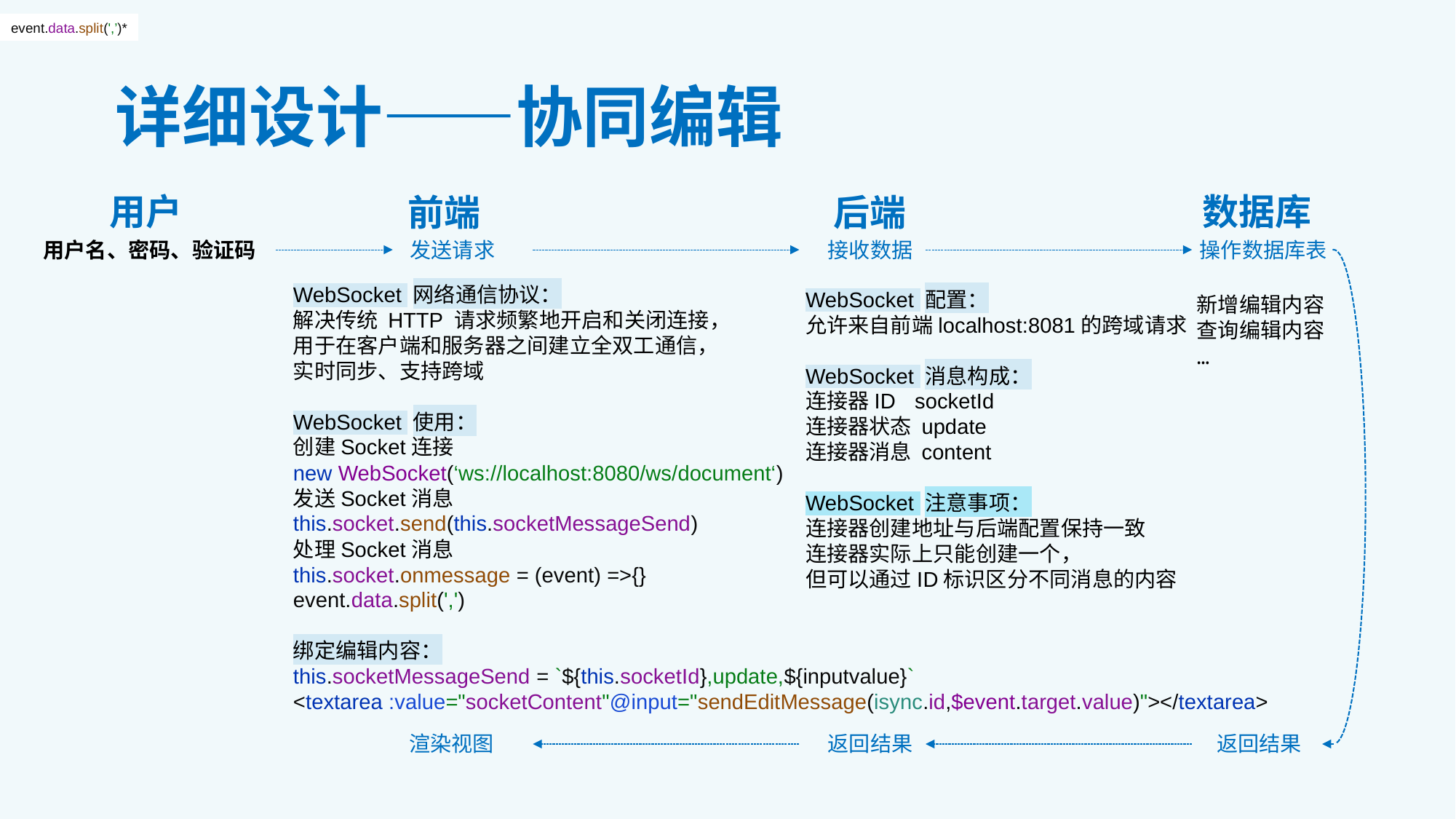

event.data.split(',’)*
详细设计——协同编辑
数据库
用户
前端
后端
用户名、密码、验证码
发送请求
接收数据
操作数据库表

WebSocket 网络通信协议：
解决传统 HTTP 请求频繁地开启和关闭连接，
用于在客户端和服务器之间建立全双工通信，
实时同步、支持跨域

WebSocket 使用：
创建Socket连接
new WebSocket(‘ws://localhost:8080/ws/document‘)
发送Socket消息
this.socket.send(this.socketMessageSend)
处理Socket消息
this.socket.onmessage = (event) =>{}
event.data.split(',')

绑定编辑内容：
this.socketMessageSend = `${this.socketId},update,${inputvalue}`
<textarea :value="socketContent"@input="sendEditMessage(isync.id,$event.target.value)"></textarea>
WebSocket 配置：
允许来自前端localhost:8081的跨域请求

WebSocket 消息构成：
连接器ID 	socketId
连接器状态 update
连接器消息 content

WebSocket 注意事项：
连接器创建地址与后端配置保持一致
连接器实际上只能创建一个，
但可以通过ID标识区分不同消息的内容

新增编辑内容
查询编辑内容
…
返回结果
返回结果
渲染视图